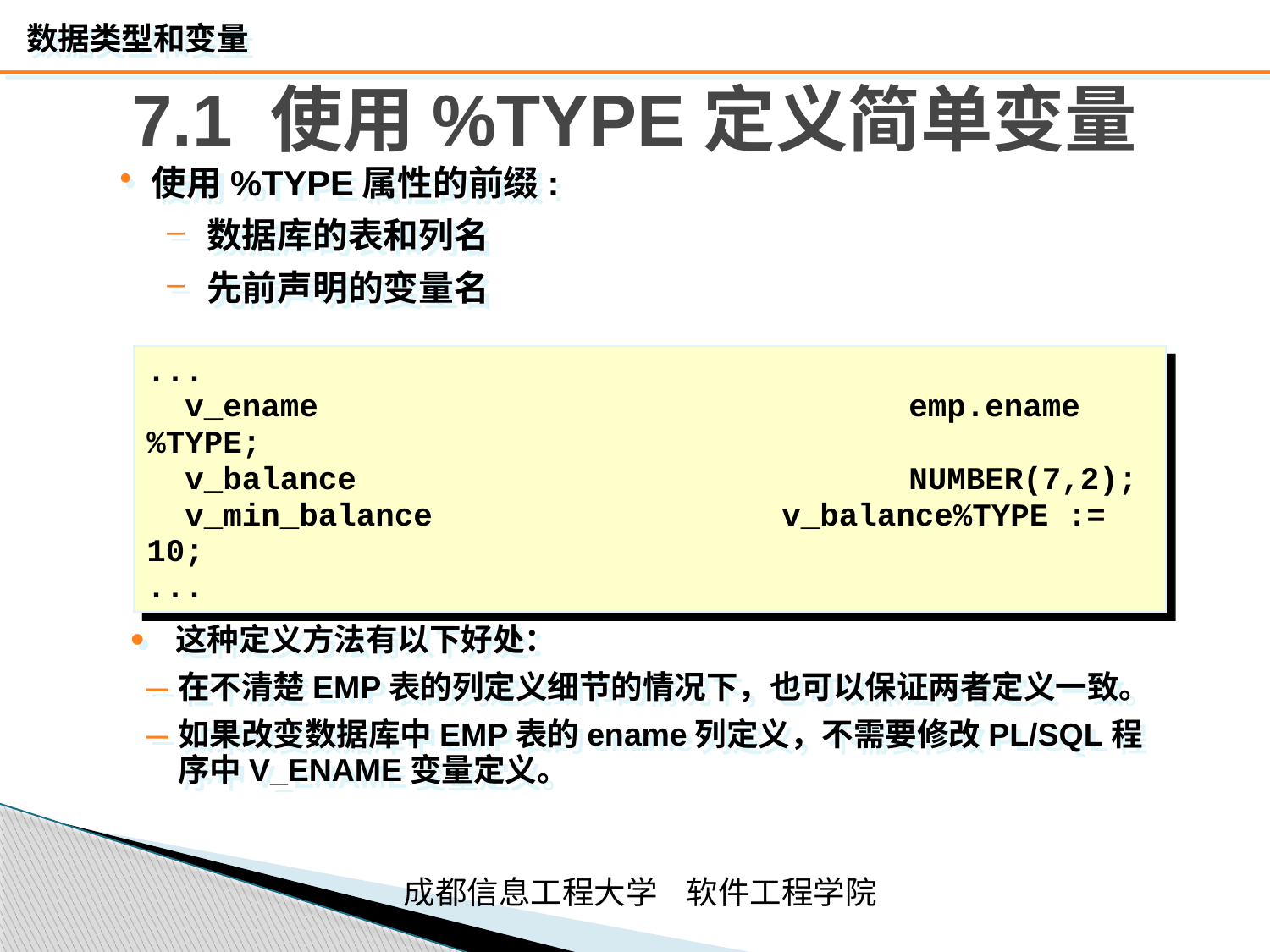

# 7.1 使用%TYPE定义简单变量
使用%TYPE属性的前缀:
数据库的表和列名
先前声明的变量名
...
  v_ename					emp.ename%TYPE;
  v_balance					NUMBER(7,2);
	  v_min_balance			v_balance%TYPE := 10;
...
 这种定义方法有以下好处：
在不清楚EMP表的列定义细节的情况下，也可以保证两者定义一致。
如果改变数据库中EMP表的ename列定义，不需要修改PL/SQL程序中V_ENAME变量定义。